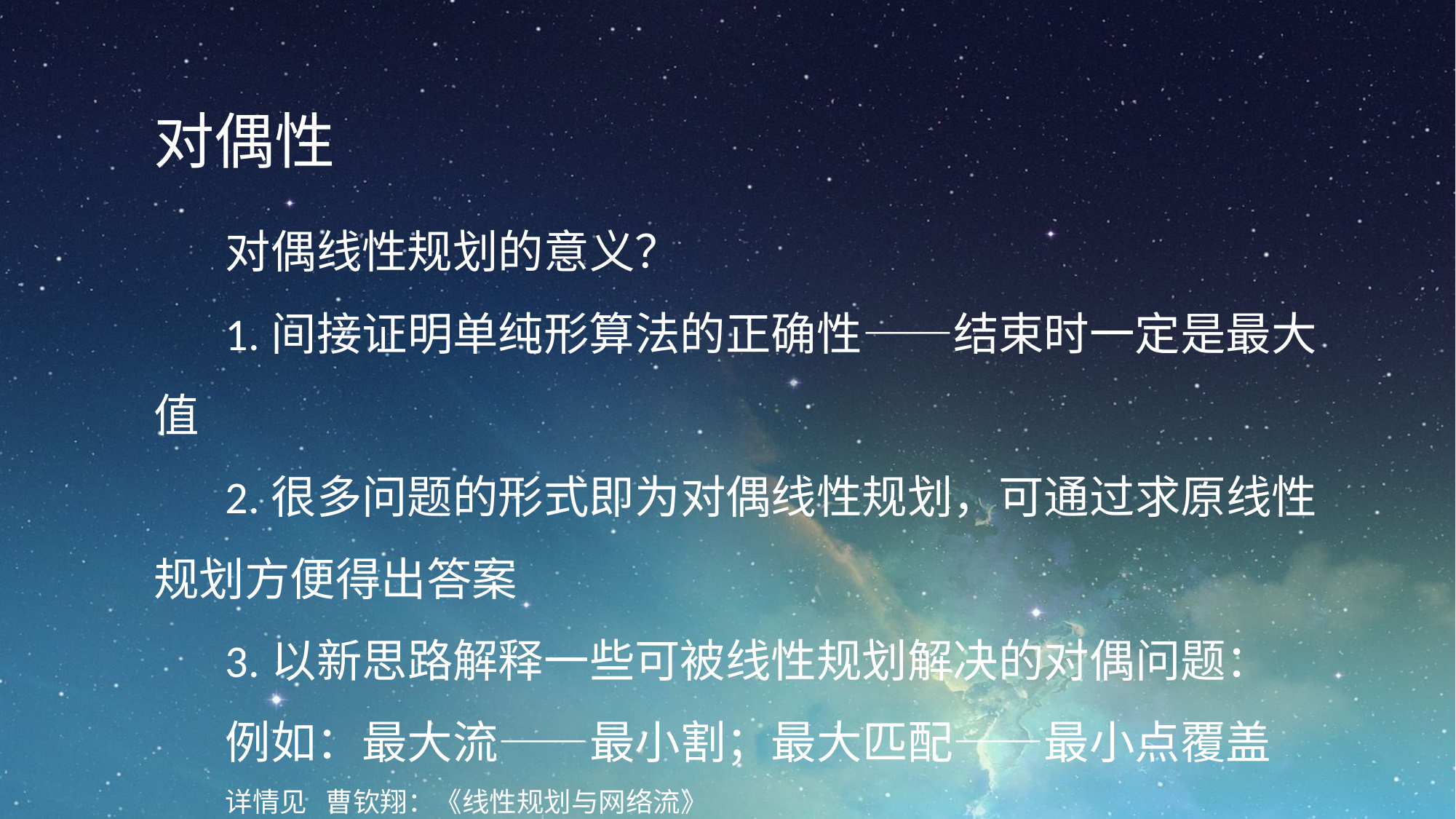

对偶性
对偶线性规划的意义？
1.间接证明单纯形算法的正确性——结束时一定是最大值
2.很多问题的形式即为对偶线性规划，可通过求原线性规划方便得出答案
3.以新思路解释一些可被线性规划解决的对偶问题：
例如：最大流——最小割；最大匹配——最小点覆盖
详情见   曹钦翔：《线性规划与网络流》
https://wenku.baidu.com/view/8ea84889d4d8d15abe234eb6.html